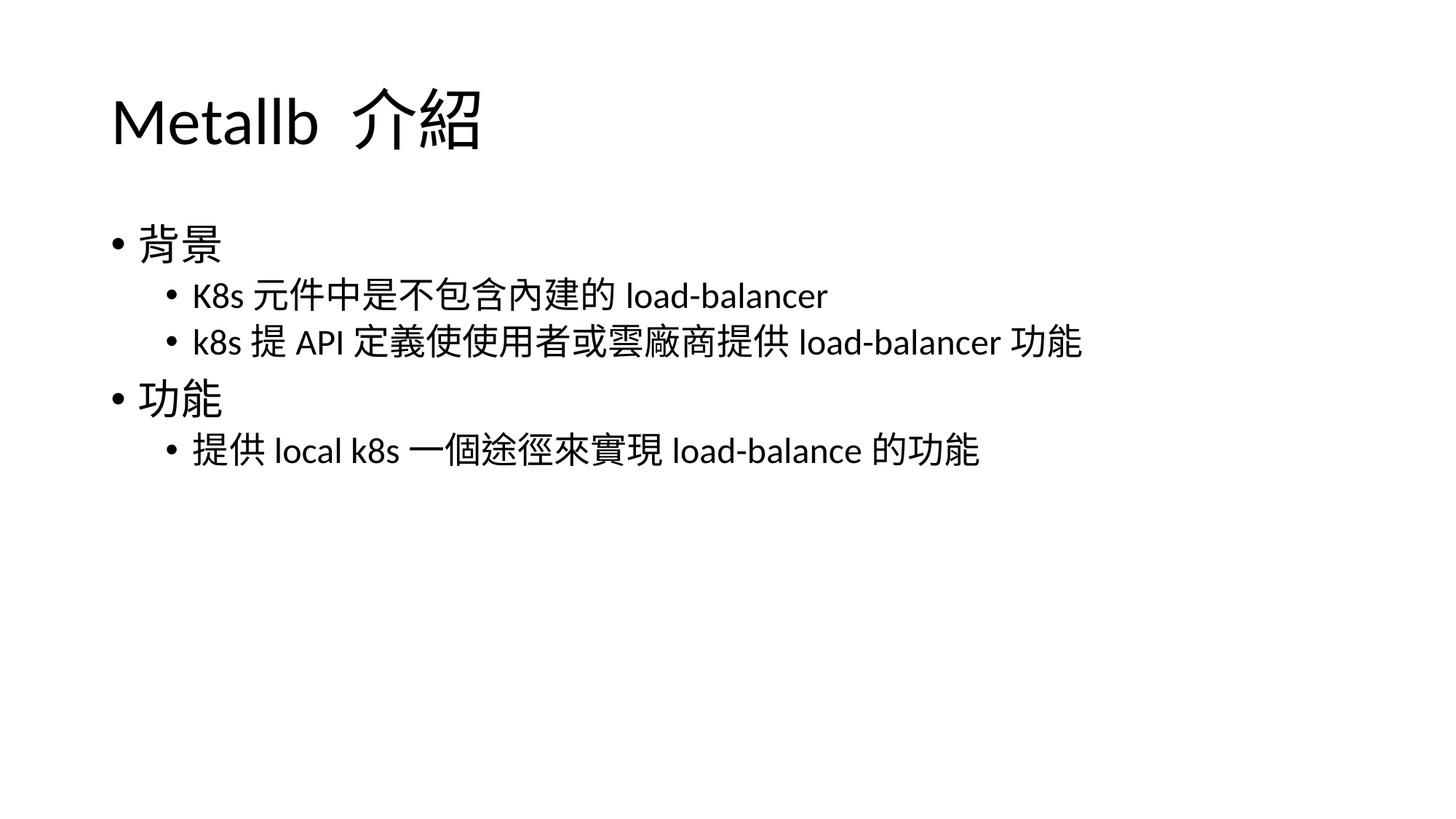

# Metallb 介紹
背景
K8s元件中是不包含內建的load-balancer
k8s提API定義使使用者或雲廠商提供load-balancer功能
功能
提供local k8s一個途徑來實現load-balance的功能